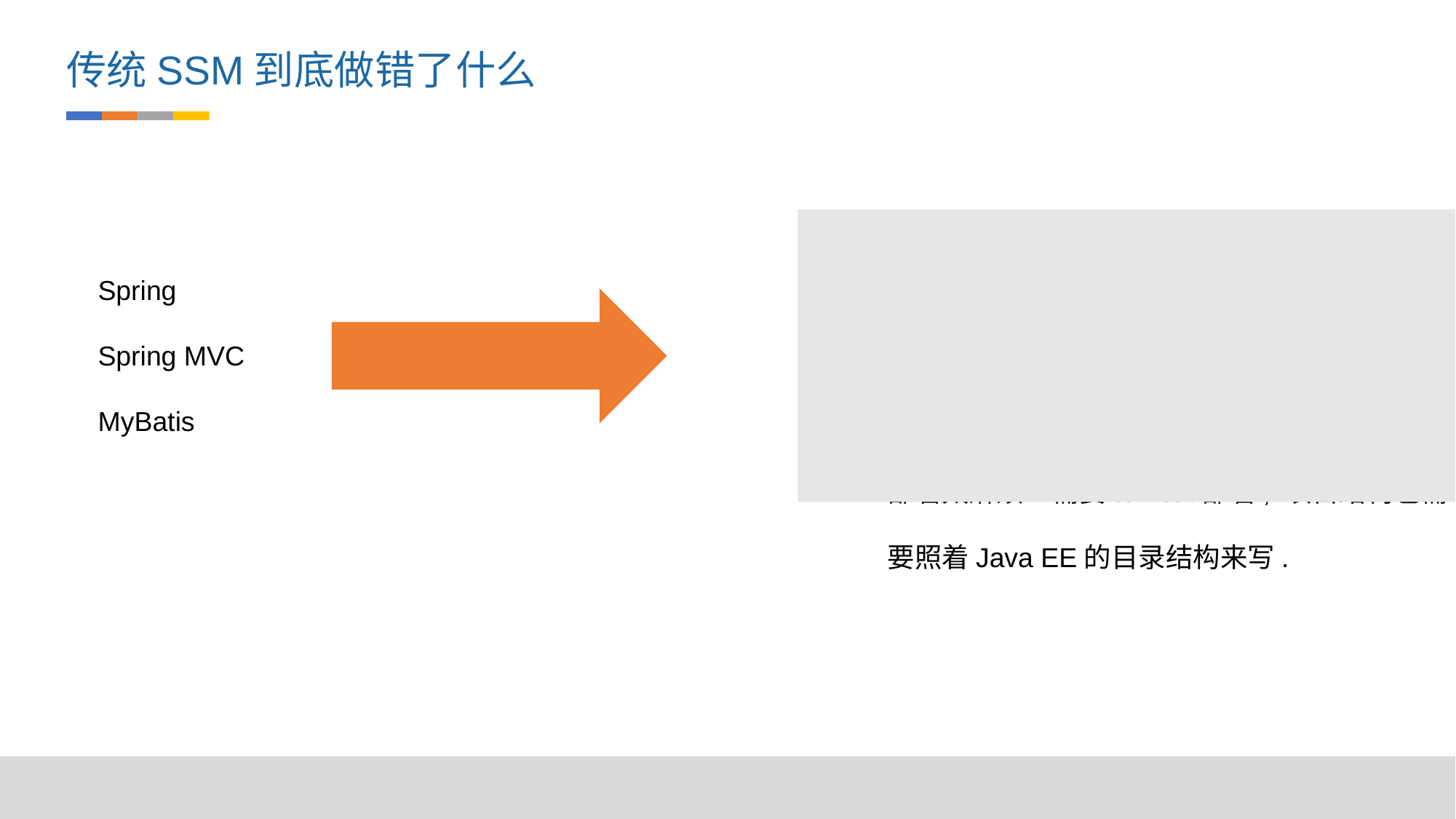

传统SSM到底做错了什么

依赖太多了, 且存在版本问题
配置太多了且每次都一样, 大部分工程, 配置每次都是一样的, 从一个地方拷贝到另外一个地方.
部署太麻烦. 需要tomcat部署, 项目结构也需要照着Java EE的目录结构来写.

Spring

Spring MVC

MyBatis